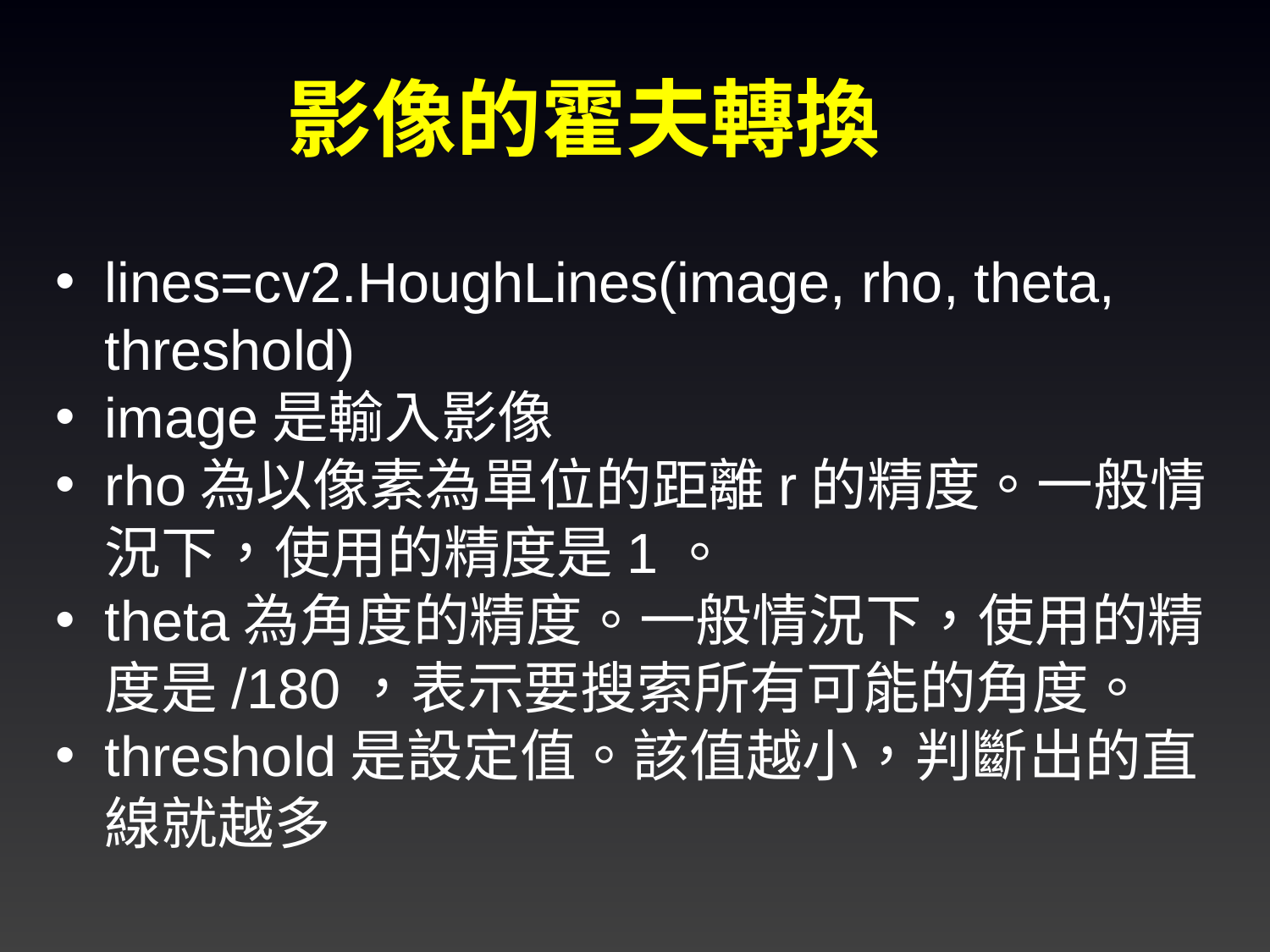

影像的霍夫轉換
lines=cv2.HoughLines(image, rho, theta, threshold)
image是輸入影像
rho為以像素為單位的距離r的精度。一般情況下，使用的精度是1。
theta為角度的精度。一般情況下，使用的精度是/180，表示要搜索所有可能的角度。
threshold是設定值。該值越小，判斷出的直線就越多